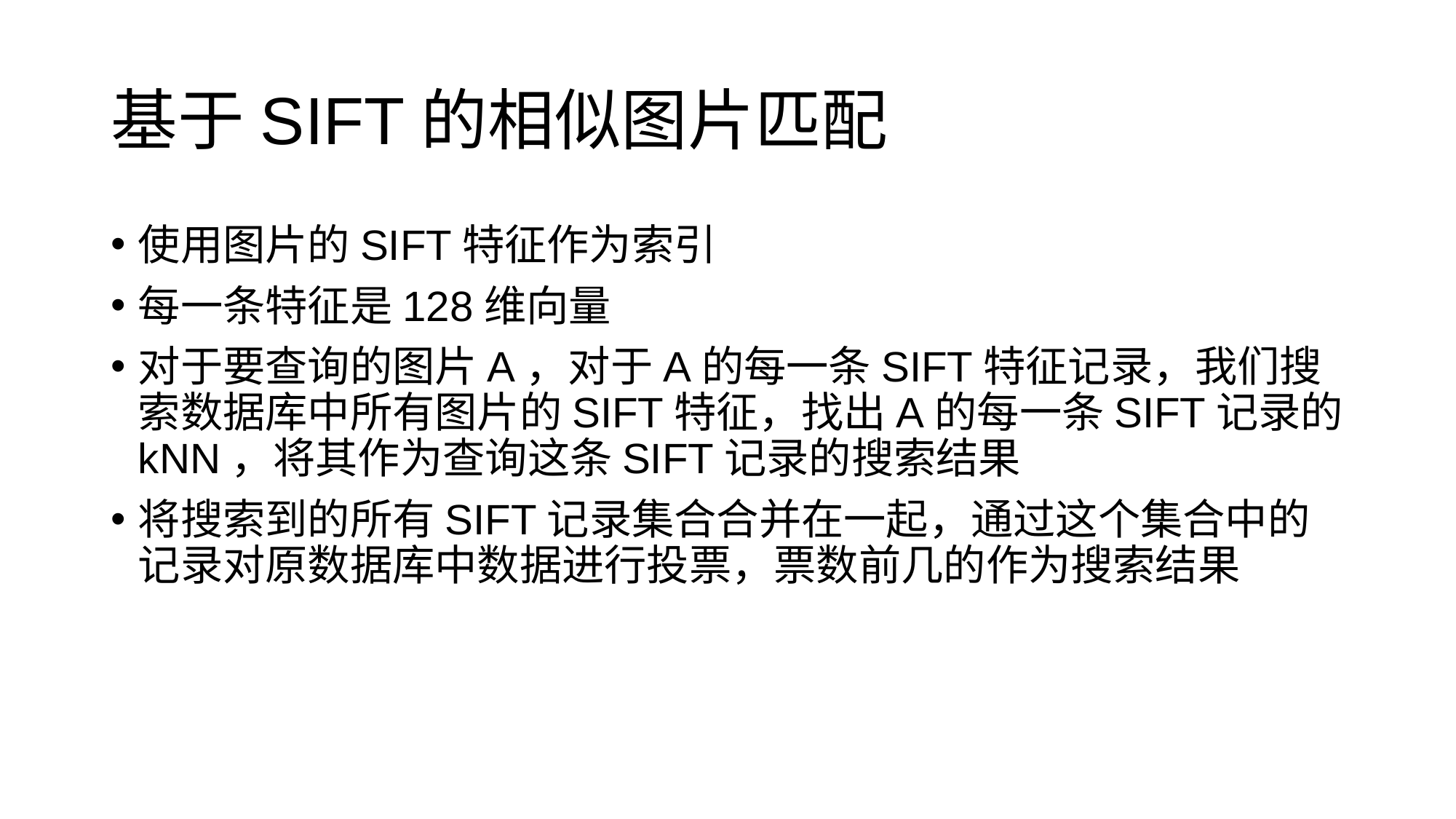

# 基于SIFT的相似图片匹配
使用图片的SIFT特征作为索引
每一条特征是128维向量
对于要查询的图片A，对于A的每一条SIFT特征记录，我们搜索数据库中所有图片的SIFT特征，找出A的每一条SIFT记录的kNN，将其作为查询这条SIFT记录的搜索结果
将搜索到的所有SIFT记录集合合并在一起，通过这个集合中的记录对原数据库中数据进行投票，票数前几的作为搜索结果